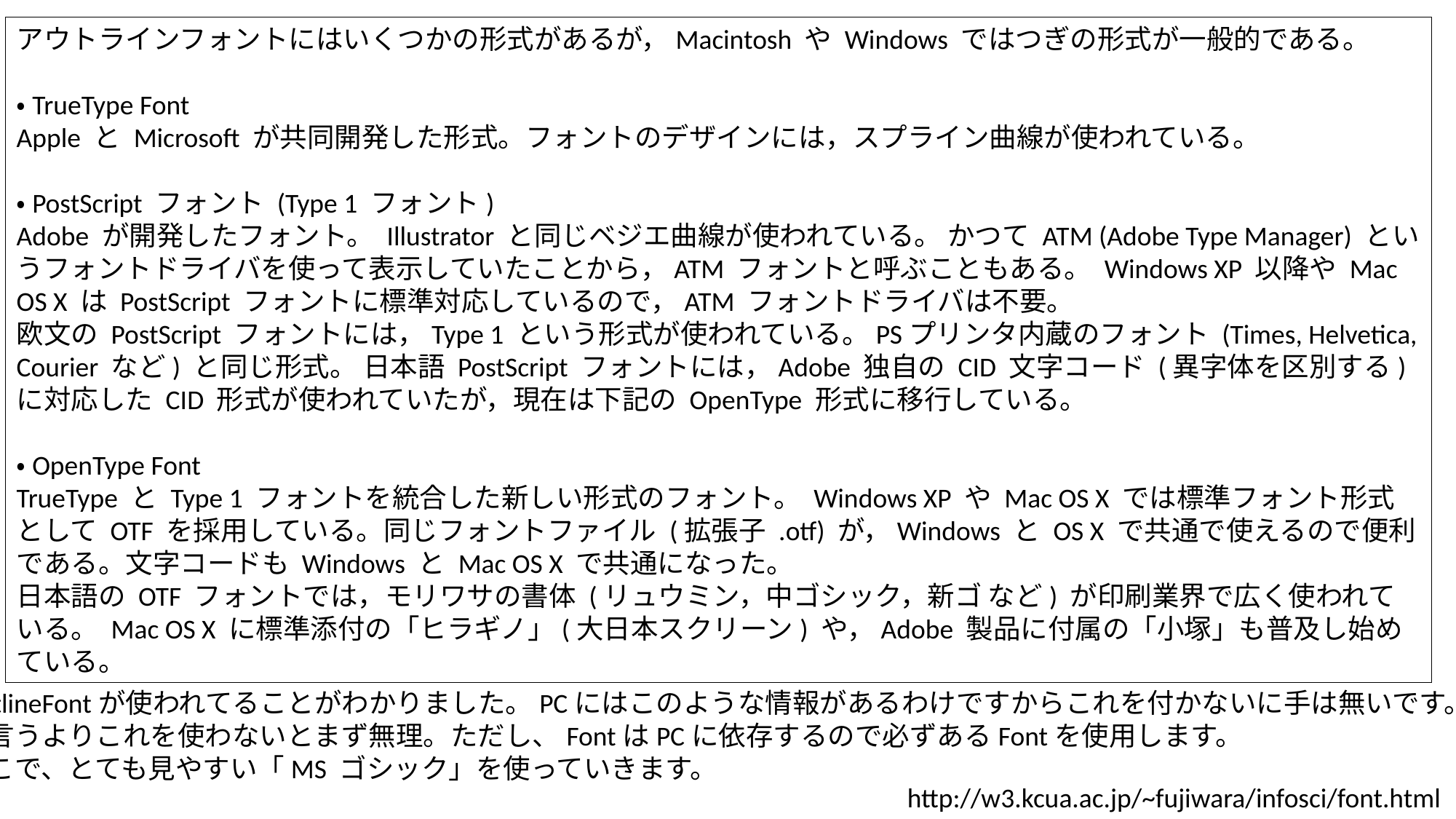

アウトラインフォントにはいくつかの形式があるが，Macintosh や Windows ではつぎの形式が一般的である。

・TrueType Font
Apple と Microsoft が共同開発した形式。フォントのデザインには，スプライン曲線が使われている。

・PostScript フォント (Type 1 フォント)
Adobe が開発したフォント。 Illustrator と同じベジエ曲線が使われている。 かつて ATM (Adobe Type Manager) というフォントドライバを使って表示していたことから，ATM フォントと呼ぶこともある。 Windows XP 以降や Mac OS X は PostScript フォントに標準対応しているので，ATM フォントドライバは不要。
欧文の PostScript フォントには，Type 1 という形式が使われている。PSプリンタ内蔵のフォント (Times, Helvetica, Courier など) と同じ形式。 日本語 PostScript フォントには，Adobe 独自の CID 文字コード (異字体を区別する) に対応した CID 形式が使われていたが，現在は下記の OpenType 形式に移行している。

・OpenType Font
TrueType と Type 1 フォントを統合した新しい形式のフォント。 Windows XP や Mac OS X では標準フォント形式として OTF を採用している。同じフォントファイル (拡張子 .otf) が，Windows と OS X で共通で使えるので便利である。文字コードも Windows と Mac OS X で共通になった。
日本語の OTF フォントでは，モリワサの書体 (リュウミン，中ゴシック，新ゴ など) が印刷業界で広く使われている。 Mac OS X に標準添付の「ヒラギノ」(大日本スクリーン) や，Adobe 製品に付属の「小塚」も普及し始めている。
OutlineFontが使われてることがわかりました。PCにはこのような情報があるわけですからこれを付かないに手は無いです。
と言うよりこれを使わないとまず無理。ただし、FontはPCに依存するので必ずあるFontを使用します。
そこで、とても見やすい「MS ゴシック」を使っていきます。
http://w3.kcua.ac.jp/~fujiwara/infosci/font.html